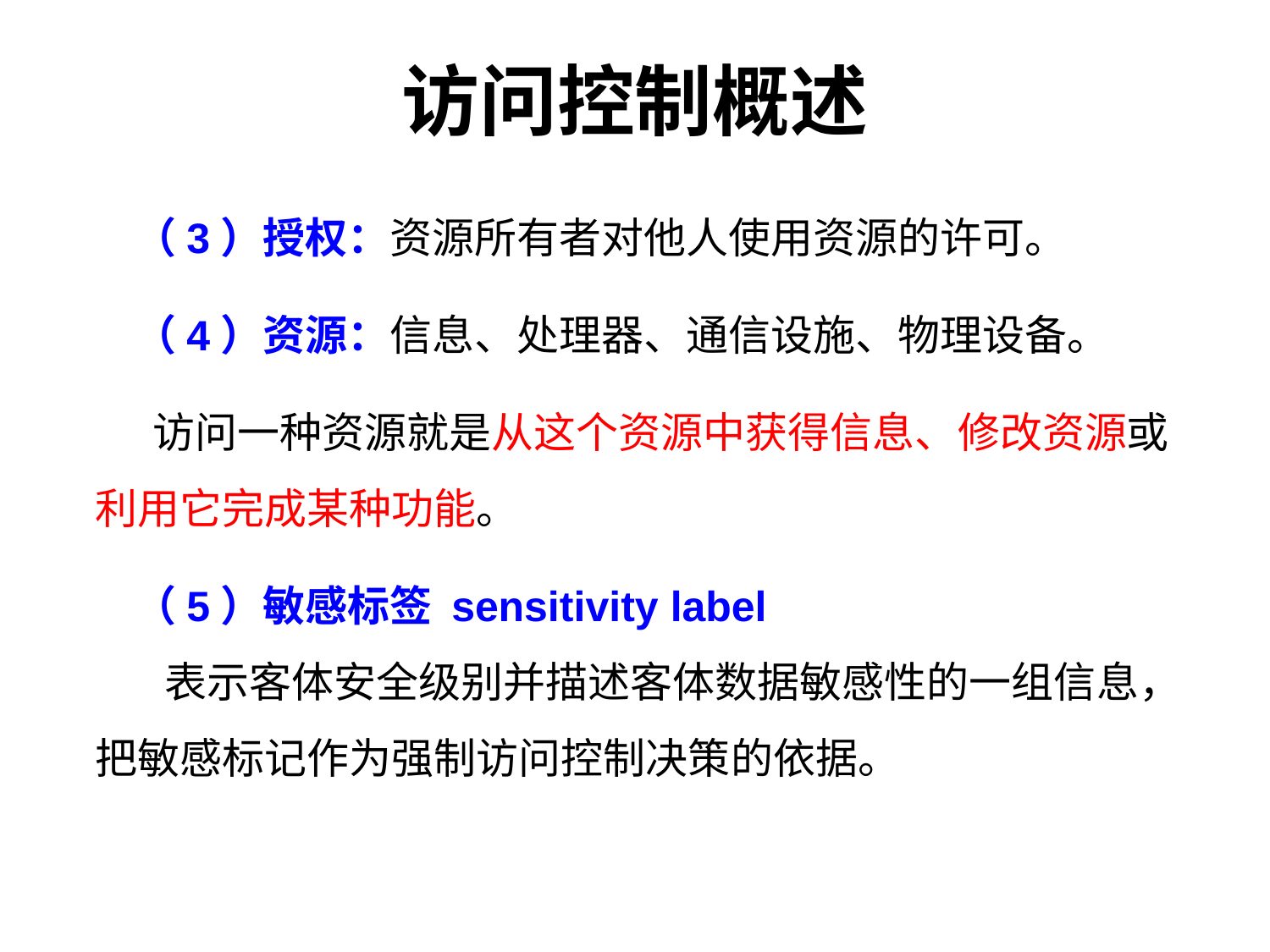

# 访问控制概述
   （3）授权：资源所有者对他人使用资源的许可。
   （4）资源：信息、处理器、通信设施、物理设备。
     访问一种资源就是从这个资源中获得信息、修改资源或利用它完成某种功能。
   （5）敏感标签 sensitivity label
     表示客体安全级别并描述客体数据敏感性的一组信息，把敏感标记作为强制访问控制决策的依据。